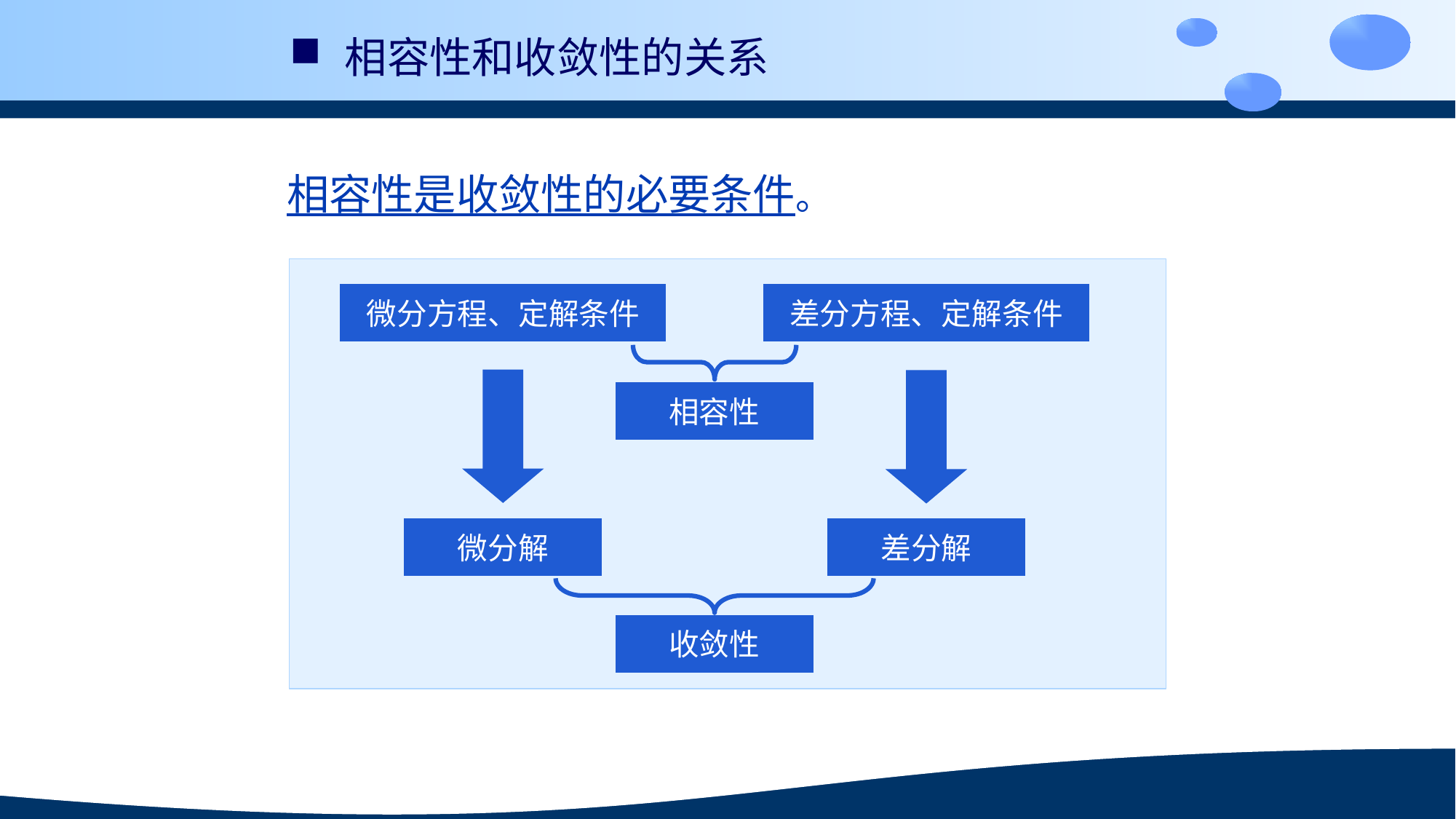

相容性和收敛性的关系
相容性是收敛性的必要条件。

微分方程、定解条件
差分方程、定解条件

相容性

微分解
差分解
收敛性